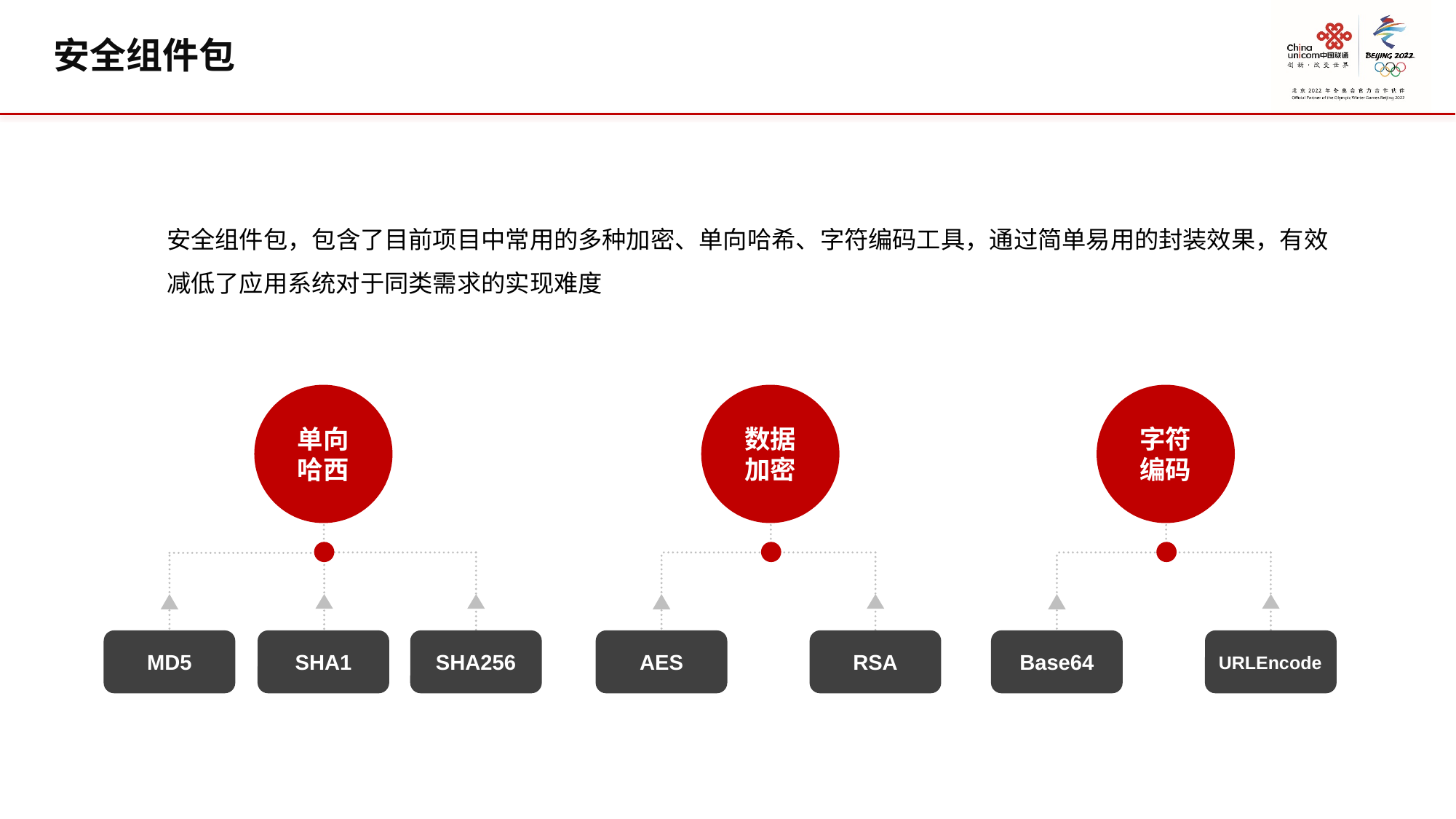

安全组件包
安全组件包，包含了目前项目中常用的多种加密、单向哈希、字符编码工具，通过简单易用的封装效果，有效减低了应用系统对于同类需求的实现难度
单向
哈西

MD5
SHA1
SHA256
数据
加密

AES
RSA
字符
编码

Base64
URLEncode